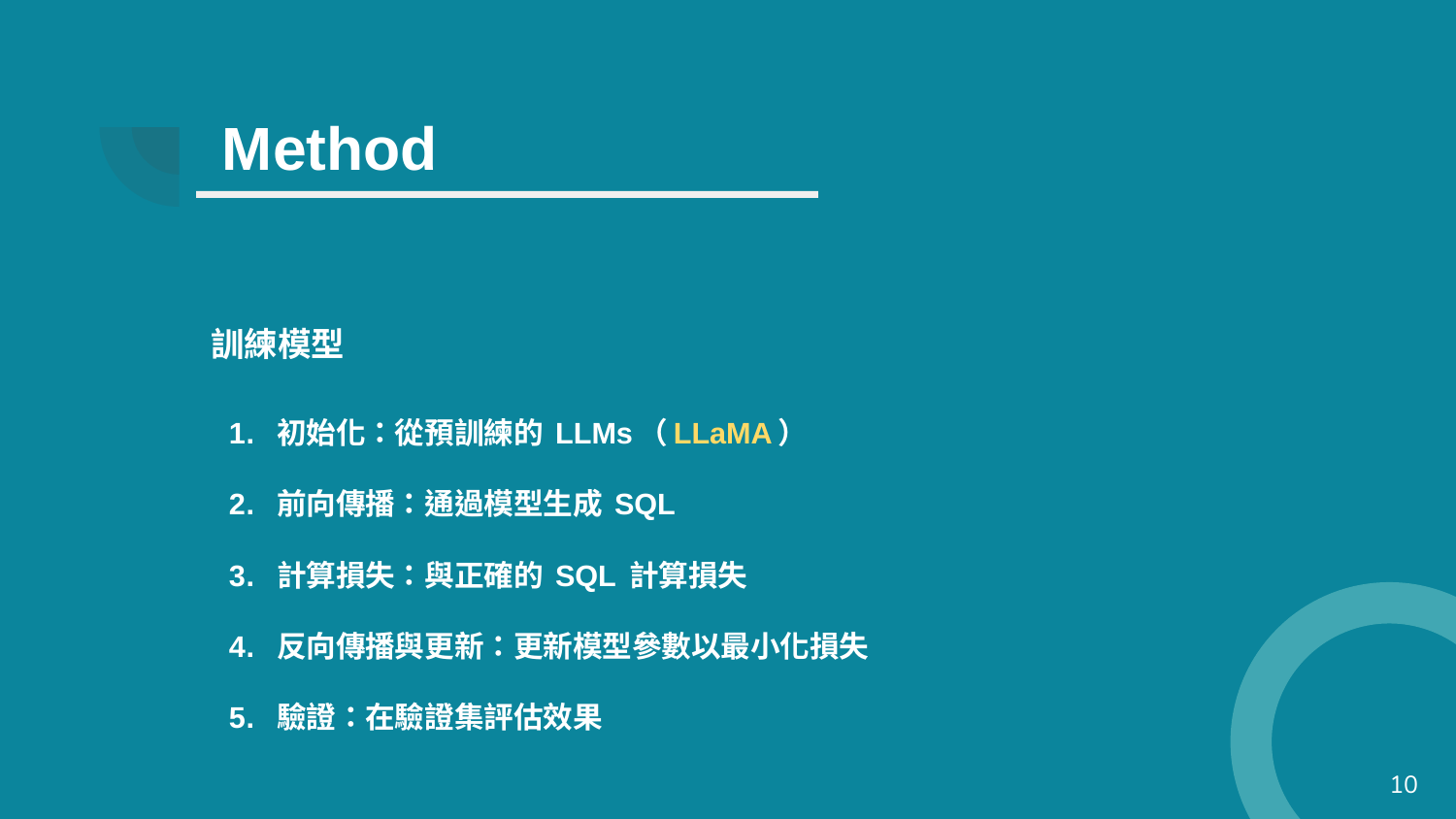

# Method

訓練模型
初始化：從預訓練的 LLMs（LLaMA）
前向傳播：通過模型生成 SQL
計算損失：與正確的 SQL 計算損失
反向傳播與更新：更新模型參數以最小化損失
驗證：在驗證集評估效果

10